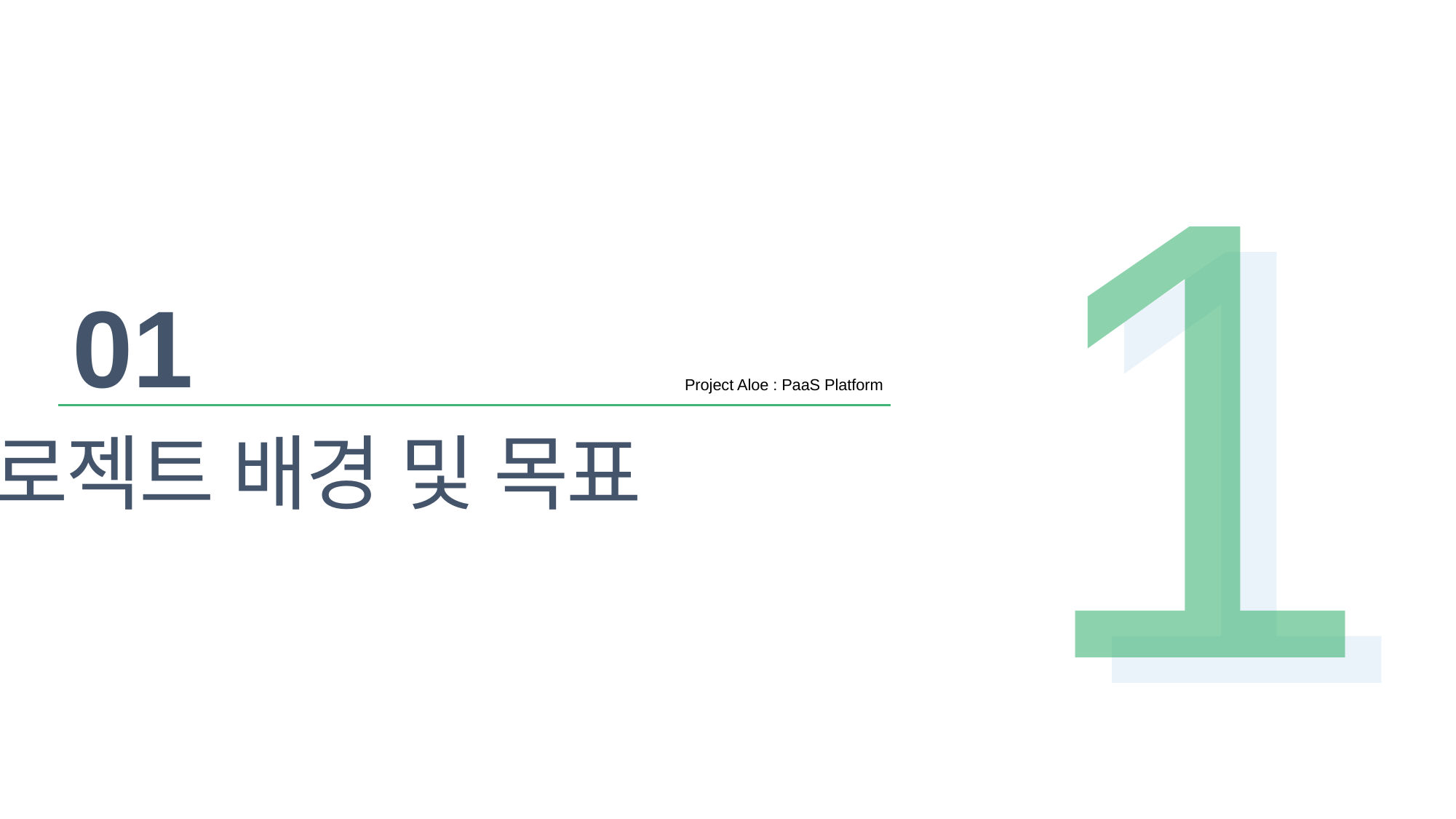

1
1
01
Project Aloe : PaaS Platform
프로젝트 배경 및 목표